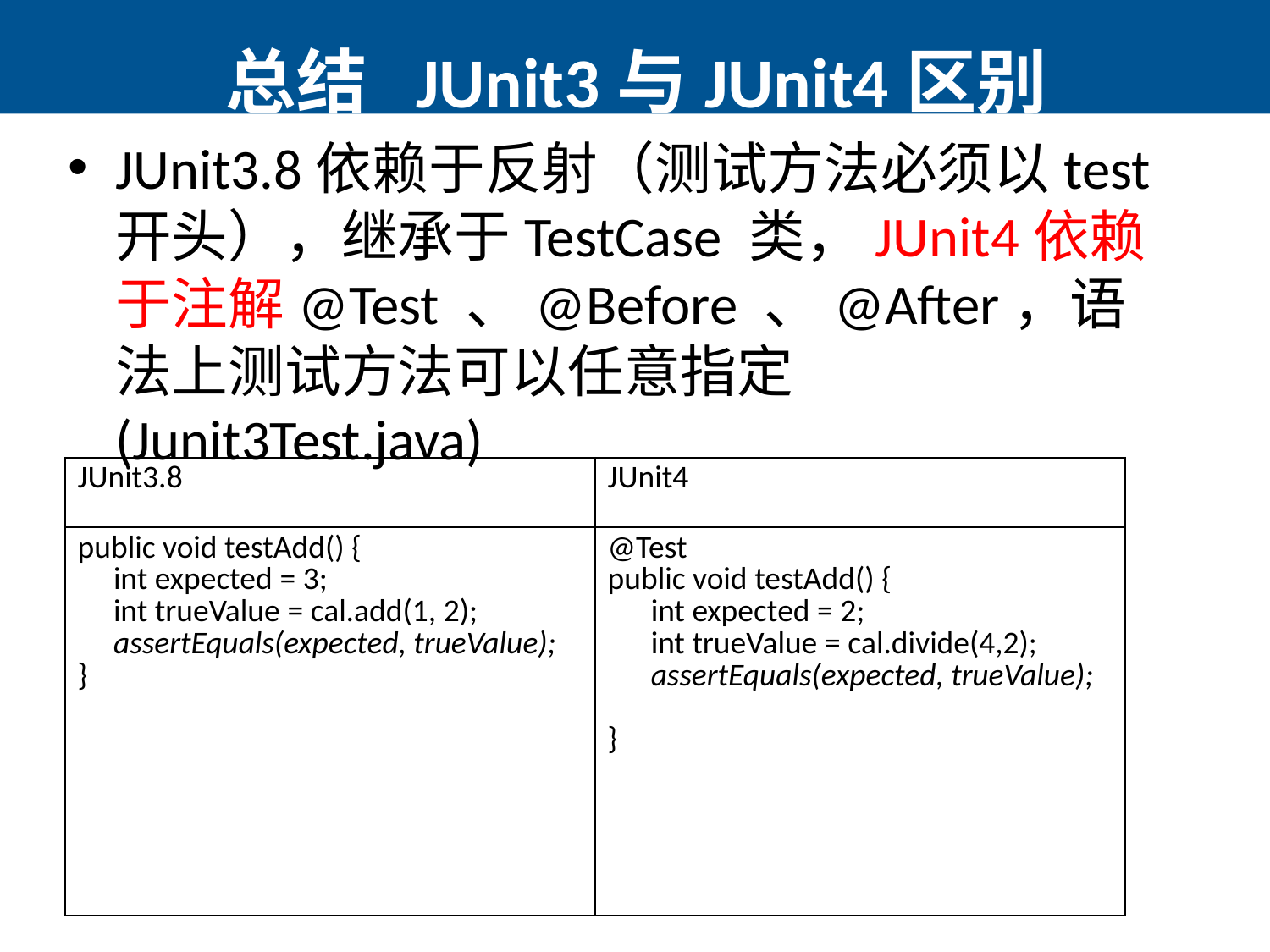

# 总结  JUnit3与JUnit4区别
JUnit3.8依赖于反射（测试方法必须以test开头），继承于TestCase 类，JUnit4依赖于注解@Test 、@Before 、@After，语法上测试方法可以任意指定(Junit3Test.java)

| JUnit3.8 | JUnit4 |
| --- | --- |
| public void testAdd() { int expected = 3; int trueValue = cal.add(1, 2); assertEquals(expected, trueValue); } | @Test public void testAdd() { int expected = 2; int trueValue = cal.divide(4,2); assertEquals(expected, trueValue); } |